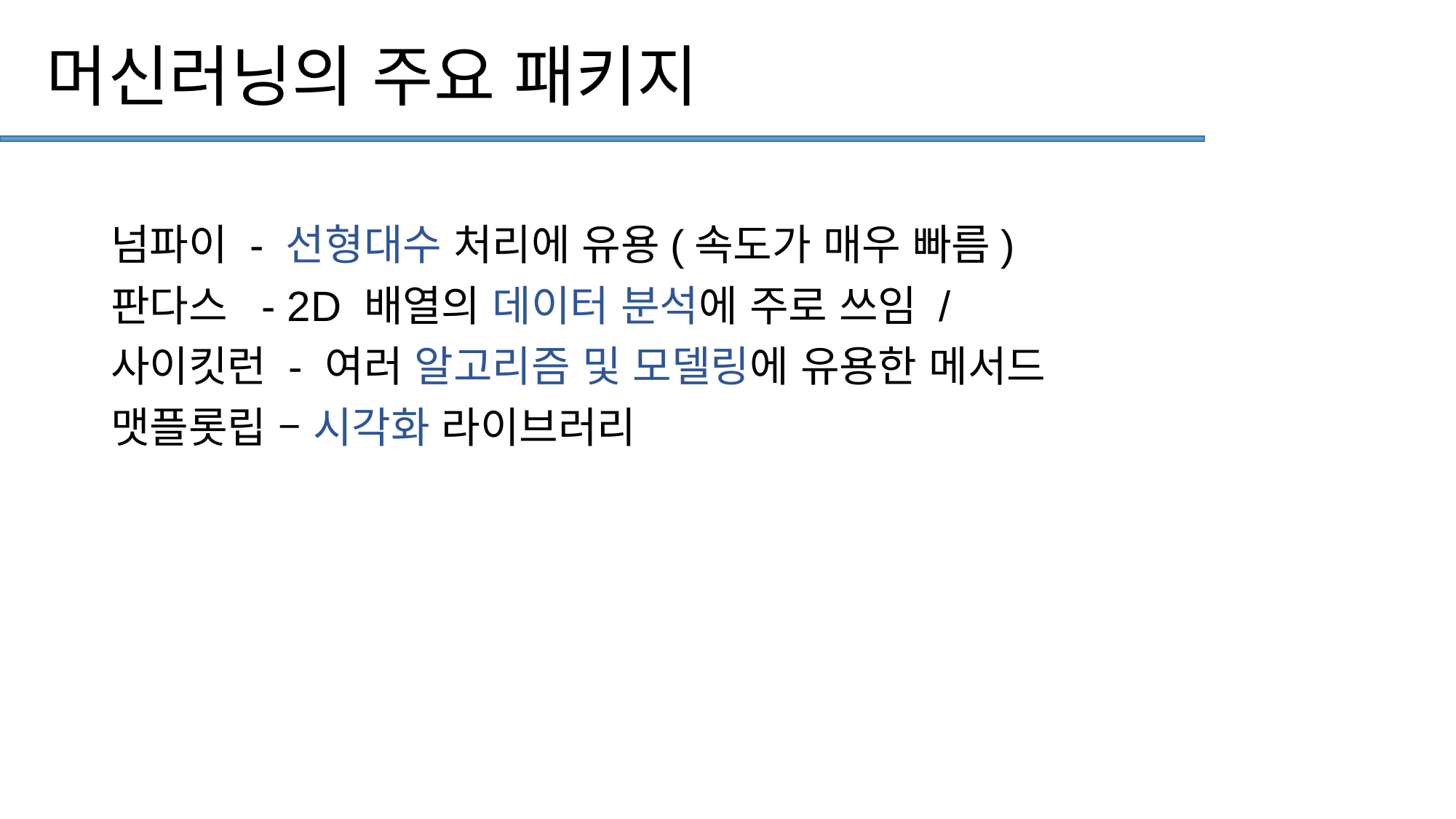

# 머신러닝의 주요 패키지

넘파이 - 선형대수 처리에 유용(속도가 매우 빠름)
판다스  - 2D 배열의 데이터 분석에 주로 쓰임 /
사이킷런 - 여러 알고리즘 및 모델링에 유용한 메서드
맷플롯립 – 시각화 라이브러리